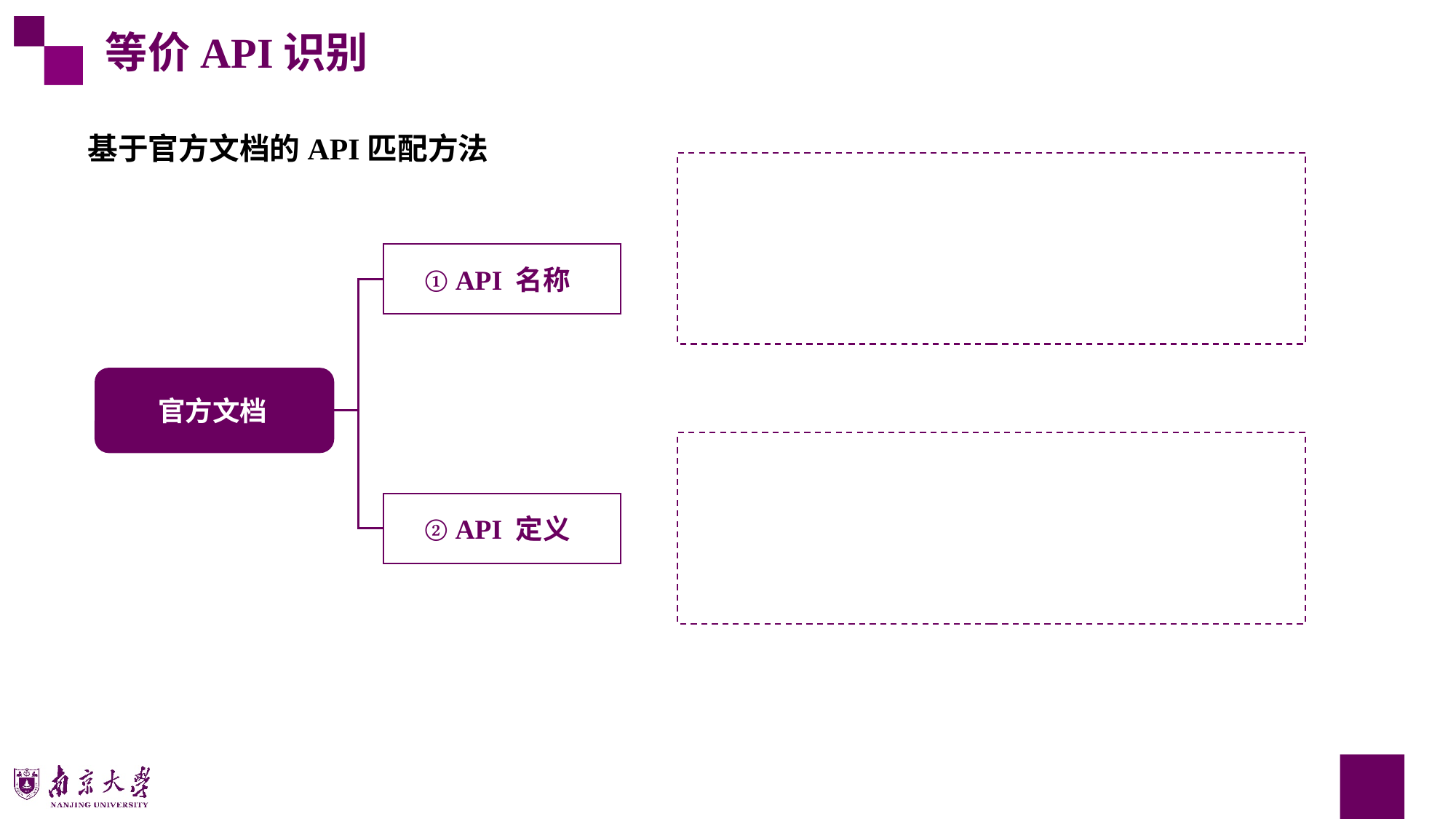

等价API识别
基于官方文档的API匹配方法

① API 名称

官方文档

② API 定义
4